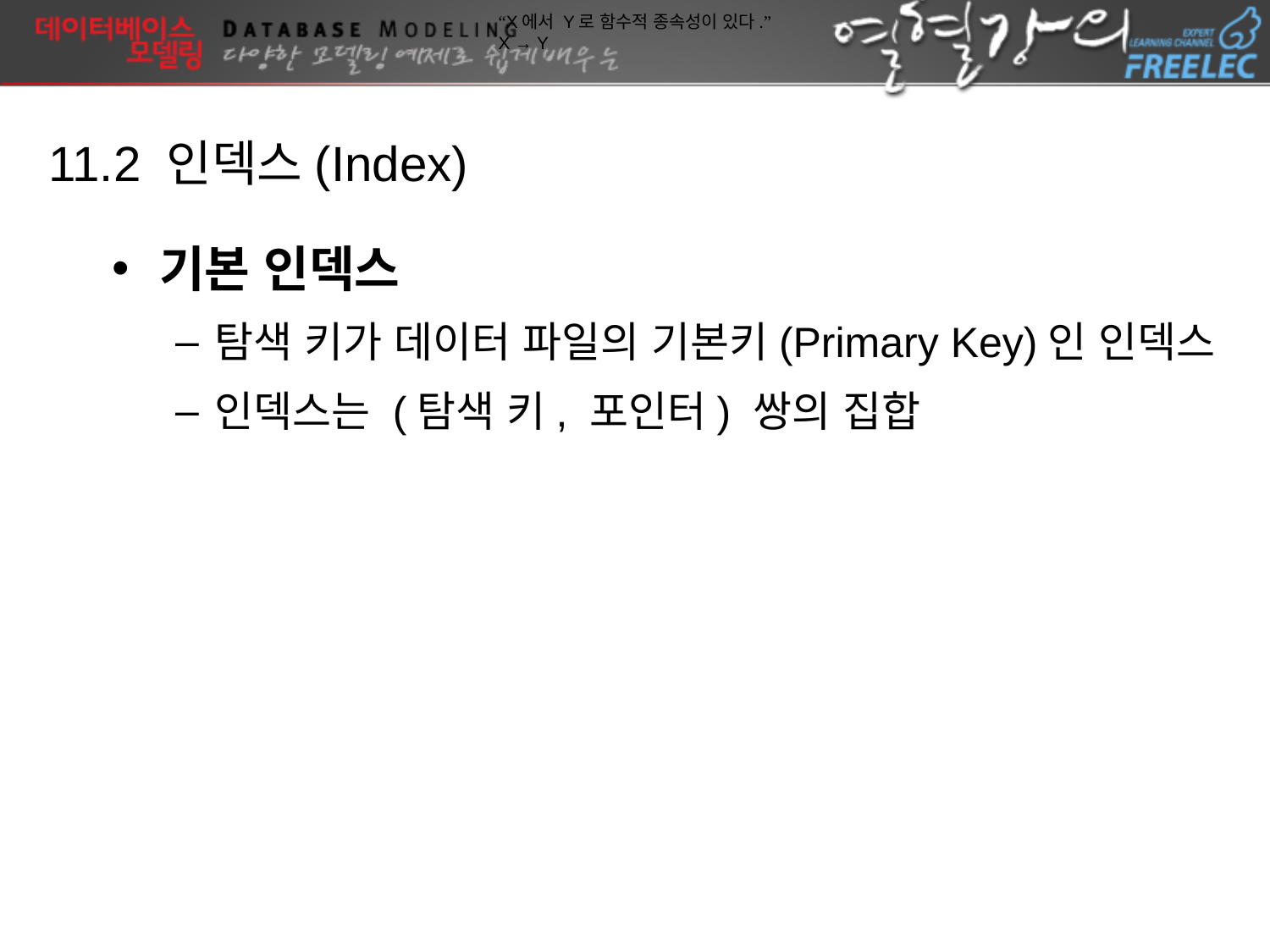

“X에서 Y로 함수적 종속성이 있다.”
X → Y
11.2 인덱스(Index)
기본 인덱스
탐색 키가 데이터 파일의 기본키(Primary Key)인 인덱스
인덱스는 (탐색 키, 포인터) 쌍의 집합